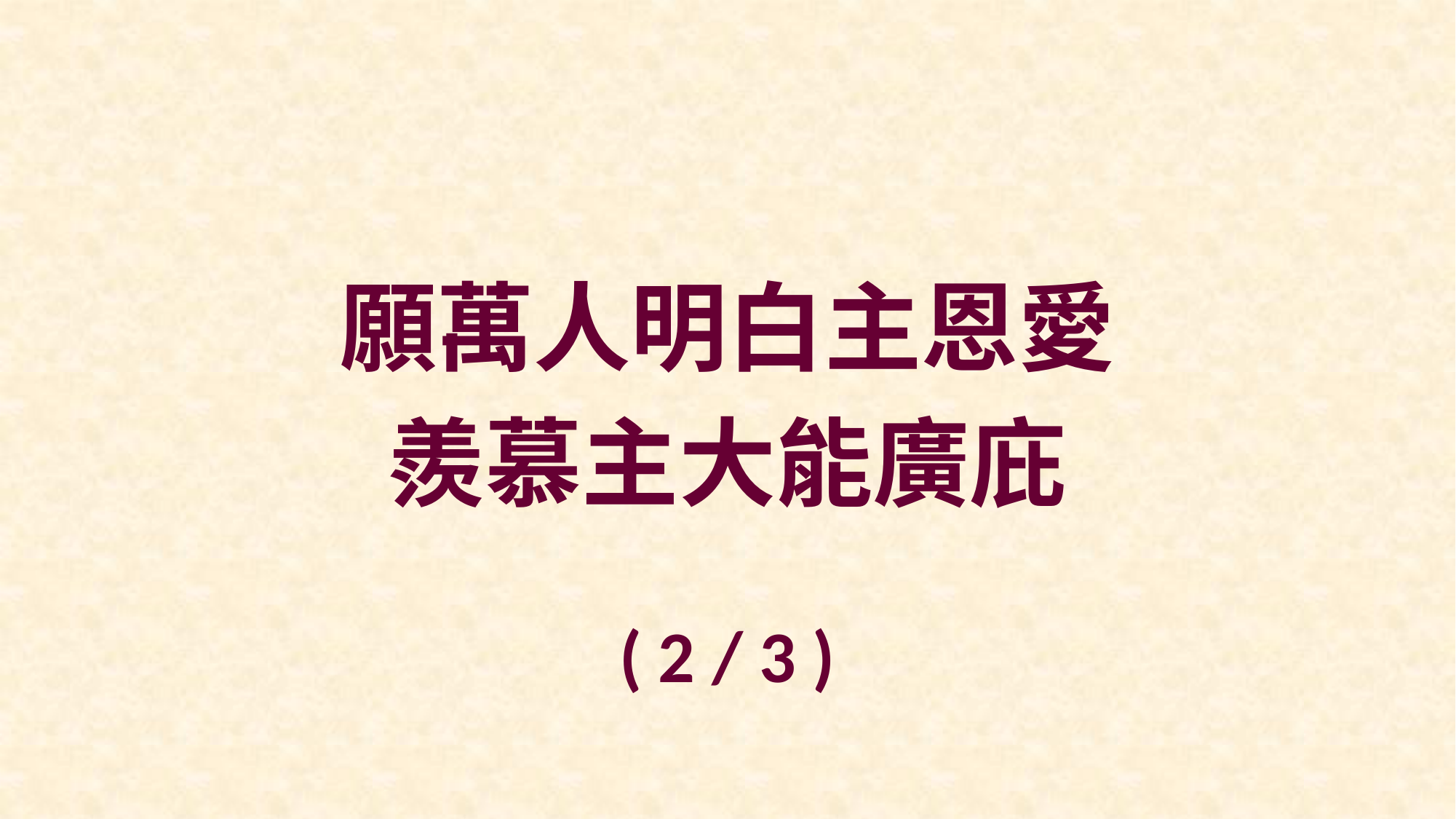

願萬人明白主恩愛
羨慕主大能廣庇
( 2 / 3 )